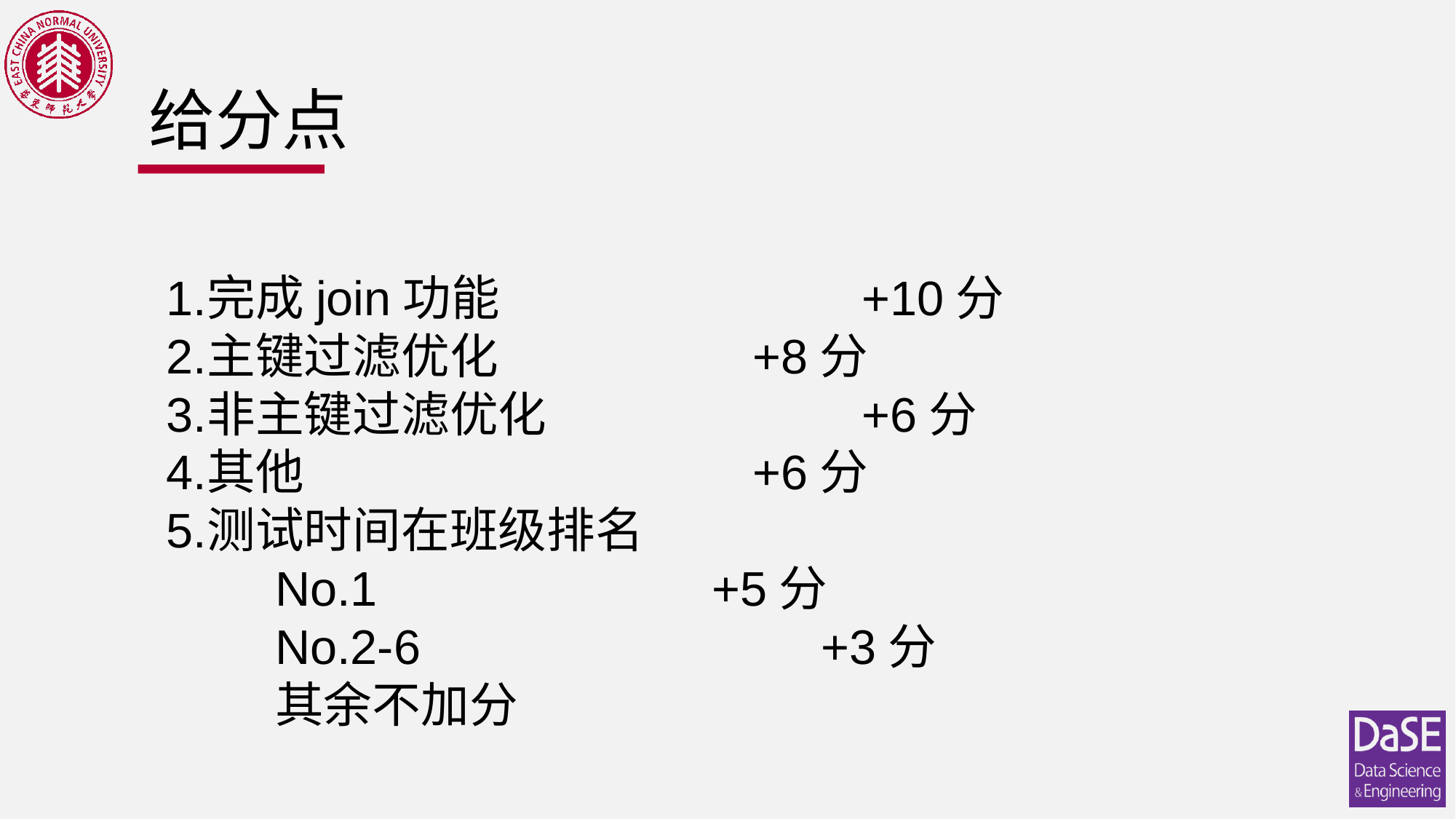

# 给分点
完成join功能				+10分
主键过滤优化			+8分
非主键过滤优化			+6分
其他					+6分
测试时间在班级排名
	No.1				+5分
	No.2-6				+3分
	其余不加分